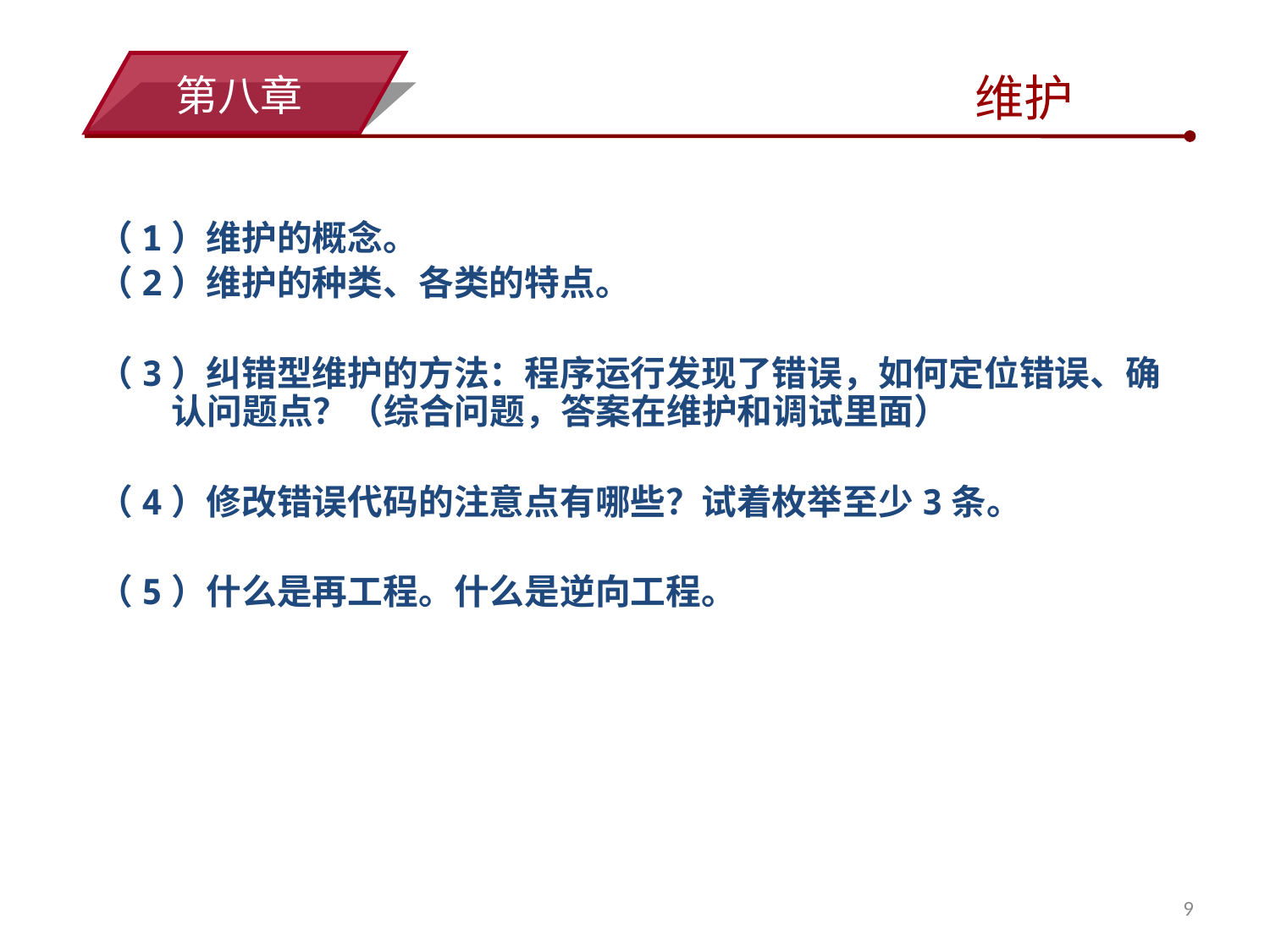

小结

维护
第八章

（1）维护的概念。
（2）维护的种类、各类的特点。

（3）纠错型维护的方法：程序运行发现了错误，如何定位错误、确认问题点？（综合问题，答案在维护和调试里面）

（4）修改错误代码的注意点有哪些？试着枚举至少3条。

（5）什么是再工程。什么是逆向工程。

9